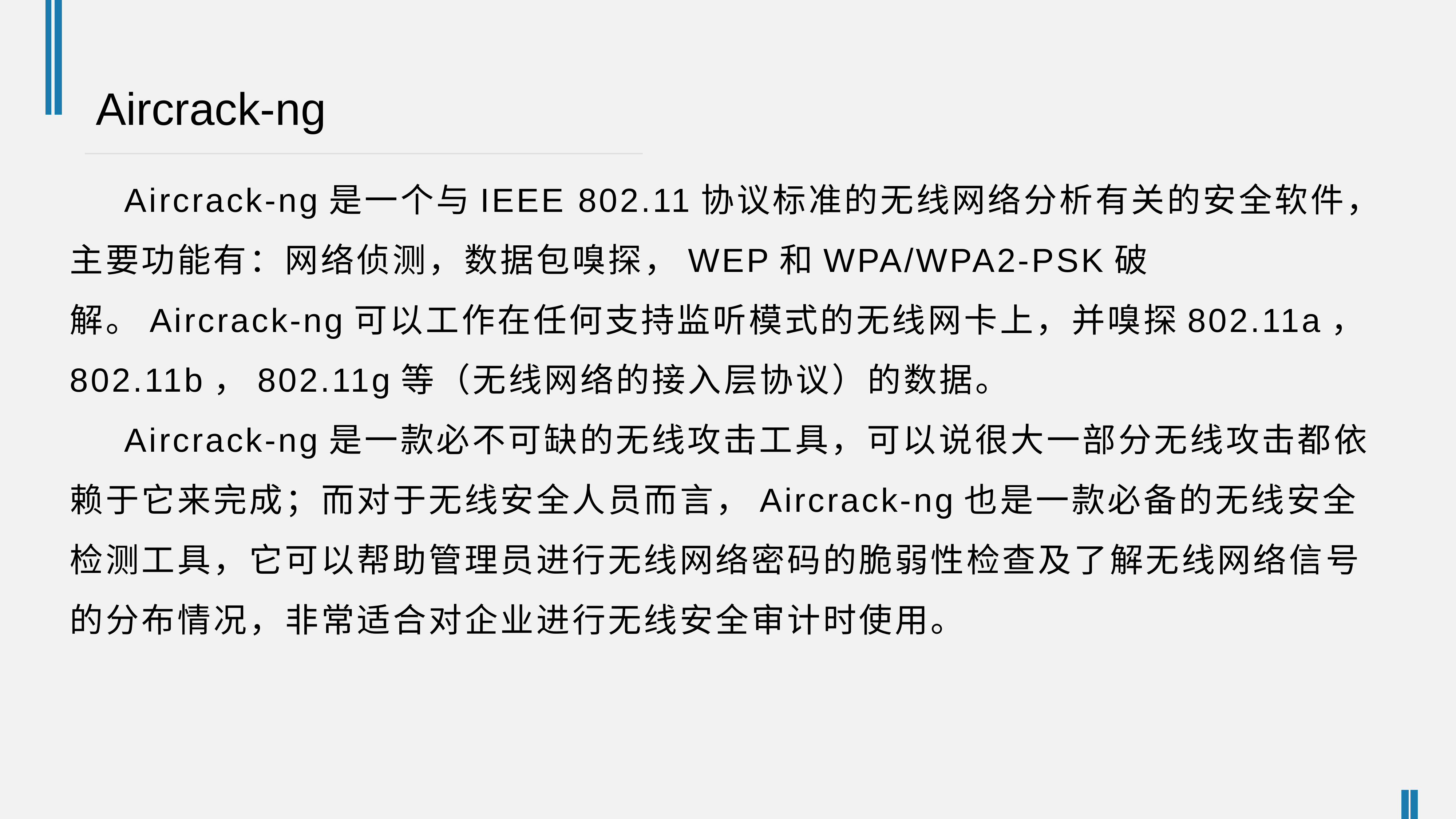

Aircrack-ng
	Aircrack-ng是一个与IEEE 802.11协议标准的无线网络分析有关的安全软件，主要功能有：网络侦测，数据包嗅探，WEP和WPA/WPA2-PSK破解。Aircrack-ng可以工作在任何支持监听模式的无线网卡上，并嗅探802.11a，802.11b，802.11g等（无线网络的接入层协议）的数据。
	Aircrack-ng是一款必不可缺的无线攻击工具，可以说很大一部分无线攻击都依赖于它来完成；而对于无线安全人员而言，Aircrack-ng也是一款必备的无线安全检测工具，它可以帮助管理员进行无线网络密码的脆弱性检查及了解无线网络信号的分布情况，非常适合对企业进行无线安全审计时使用。